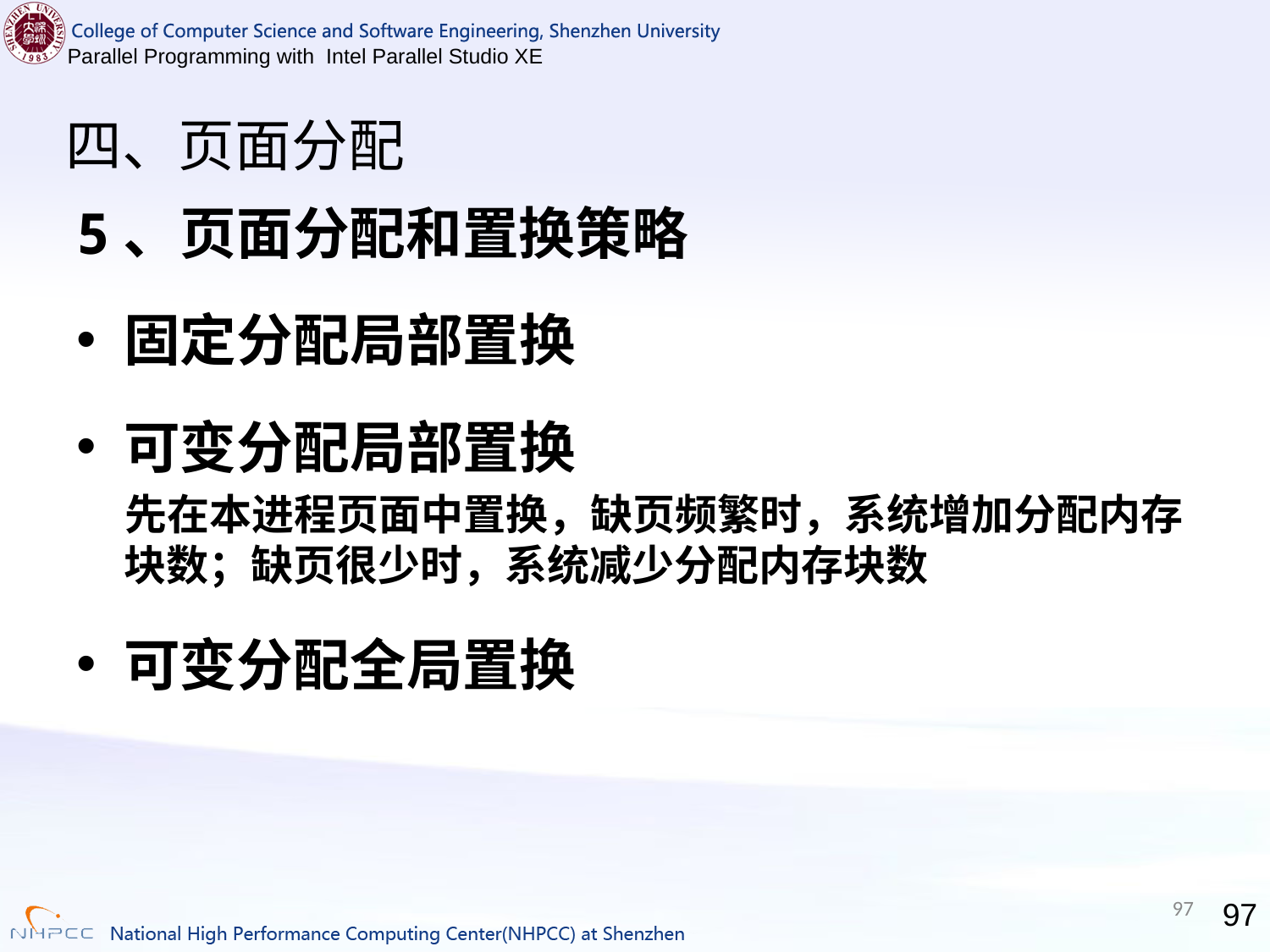

# 四、页面分配
5、页面分配和置换策略
固定分配局部置换
可变分配局部置换
    先在本进程页面中置换，缺页频繁时，系统增加分配内存块数；缺页很少时，系统减少分配内存块数
可变分配全局置换
97
97